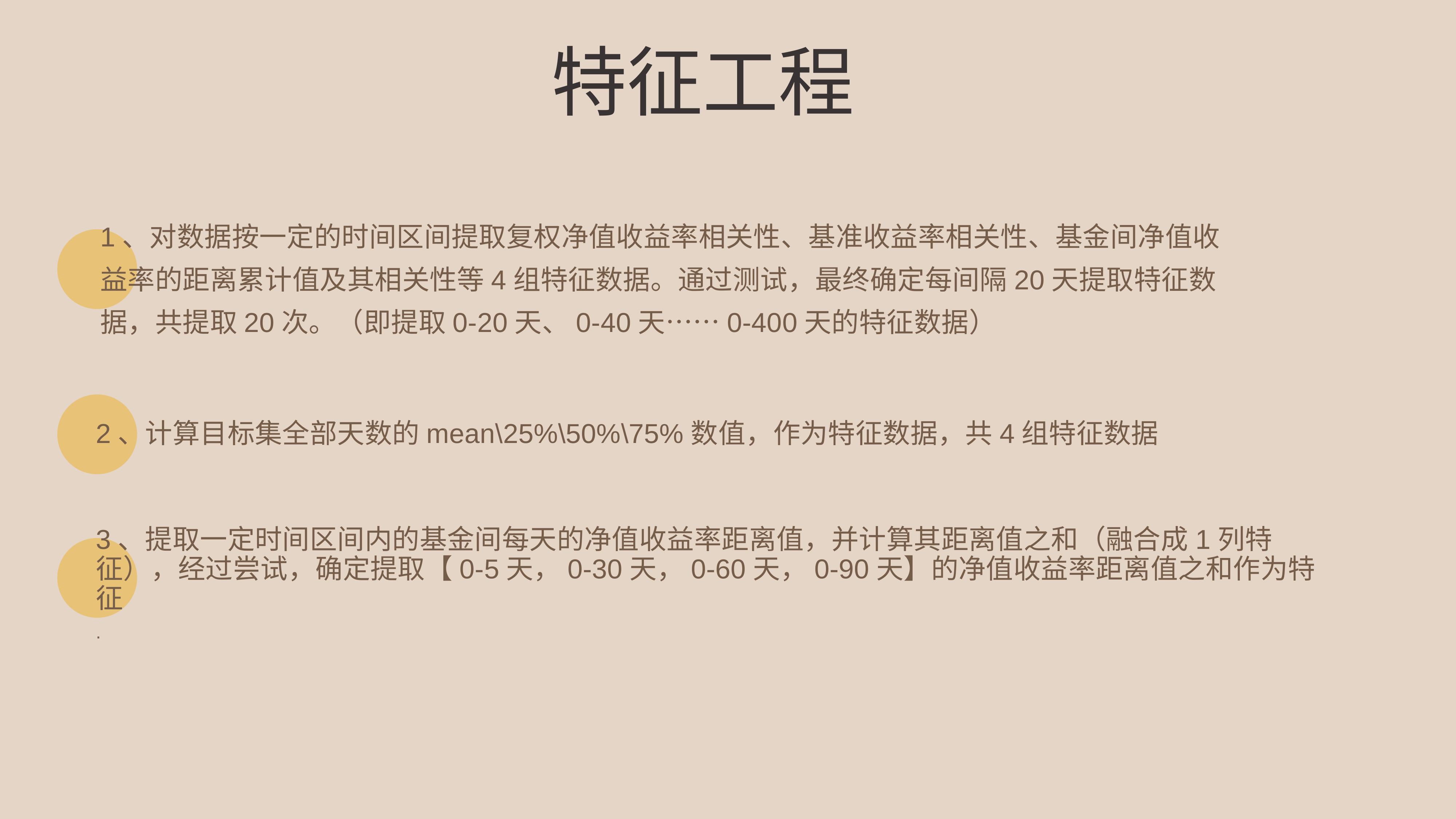

特征工程
1、对数据按一定的时间区间提取复权净值收益率相关性、基准收益率相关性、基金间净值收益率的距离累计值及其相关性等4组特征数据。通过测试，最终确定每间隔20天提取特征数据，共提取20次。（即提取0-20天、0-40天……0-400天的特征数据）

2、计算目标集全部天数的mean\25%\50%\75%数值，作为特征数据，共4组特征数据

3、提取一定时间区间内的基金间每天的净值收益率距离值，并计算其距离值之和（融合成1列特征），经过尝试，确定提取【0-5天，0-30天，0-60天，0-90天】的净值收益率距离值之和作为特征
.